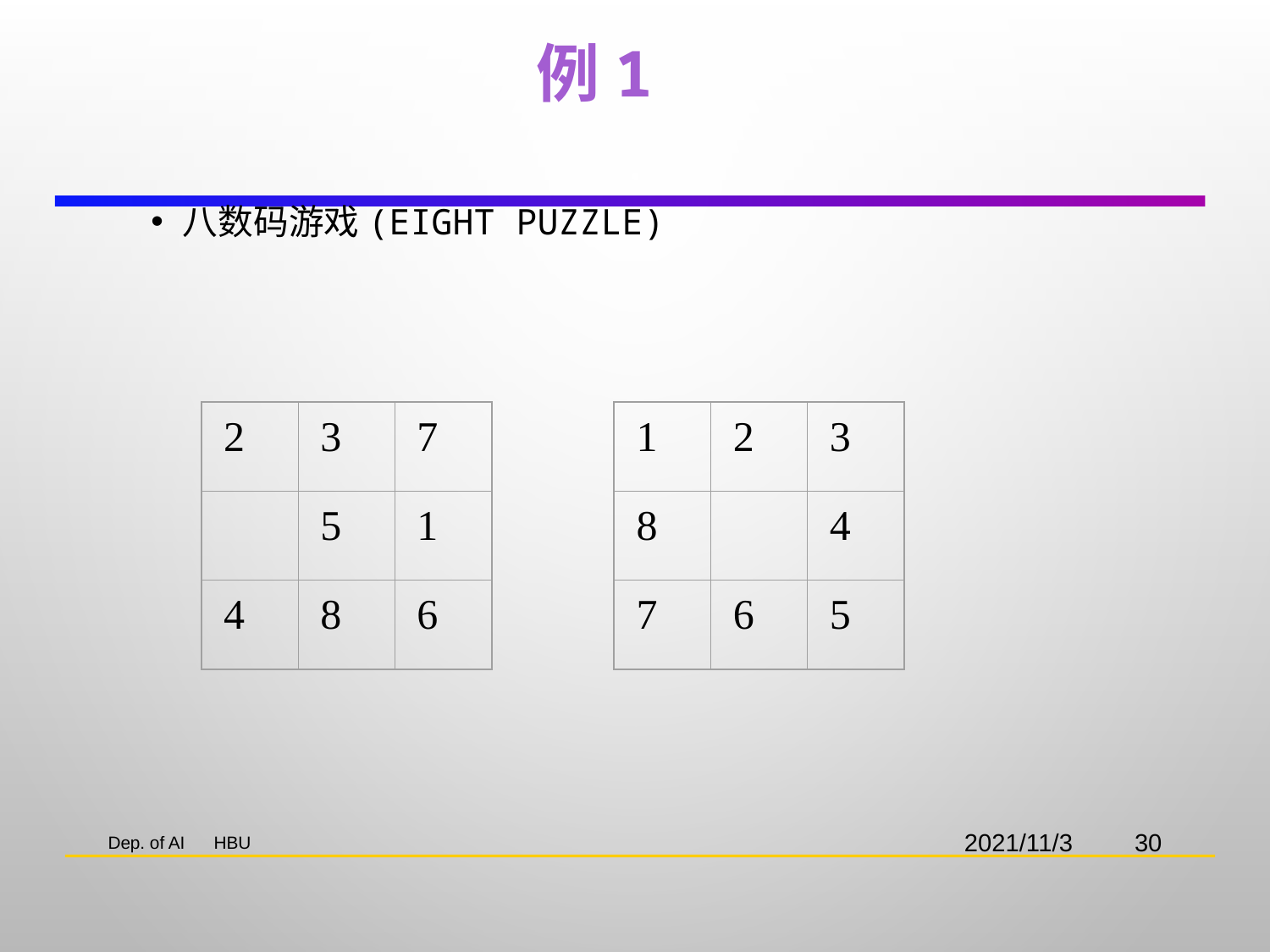

# 例1
八数码游戏(eight puzzle)

2

3

7

5

1

4

8

6

1

2

3

8

4

7

6

5

Dep. of AI      HBU
2021/11/3
30